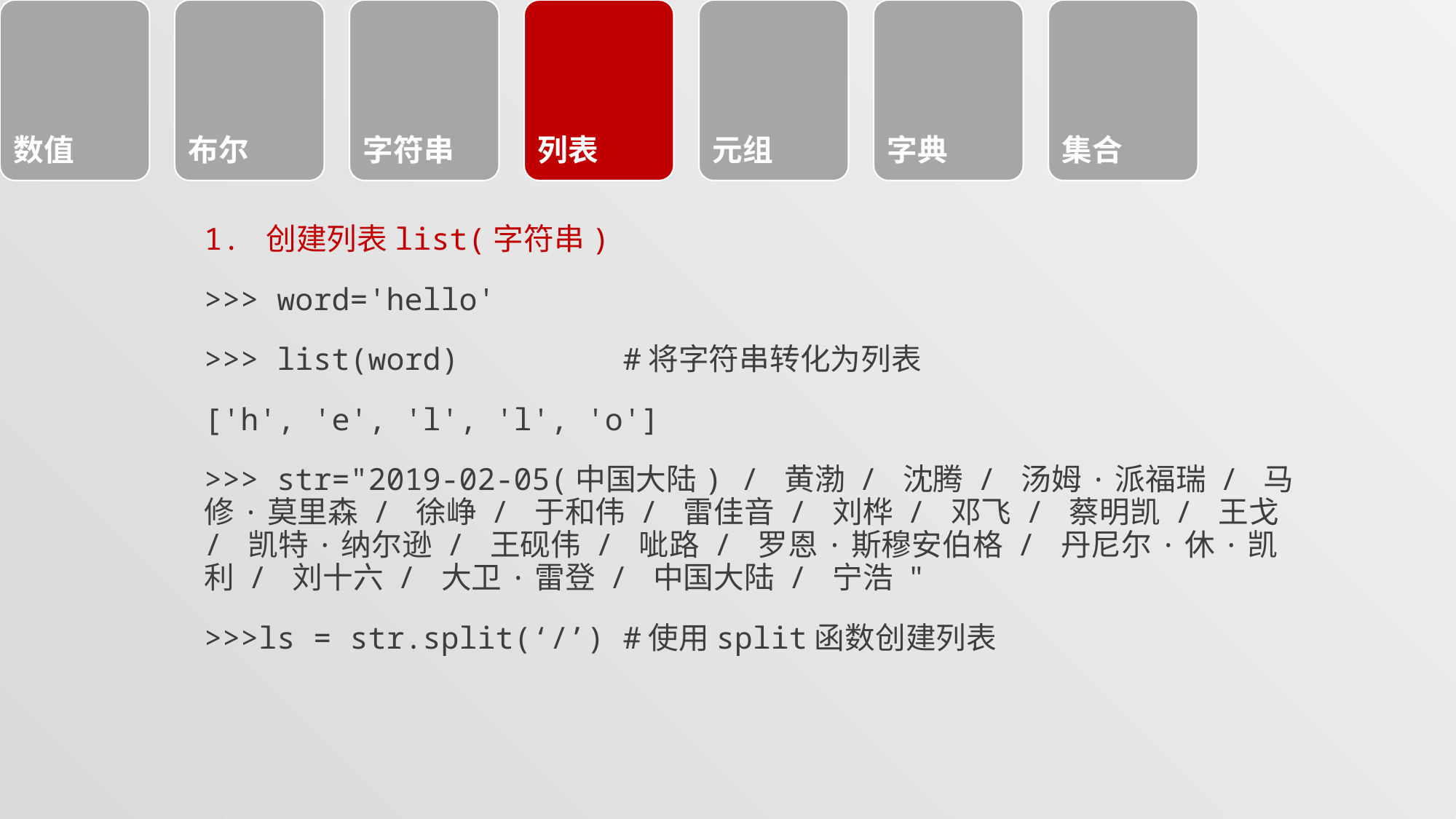

#
1. 创建列表list(字符串)
>>> word='hello'
>>> list(word)         #将字符串转化为列表
['h', 'e', 'l', 'l', 'o']
>>> str="2019-02-05(中国大陆) / 黄渤 / 沈腾 / 汤姆·派福瑞 / 马修·莫里森 / 徐峥 / 于和伟 / 雷佳音 / 刘桦 / 邓飞 / 蔡明凯 / 王戈 / 凯特·纳尔逊 / 王砚伟 / 呲路 / 罗恩·斯穆安伯格 / 丹尼尔·休·凯利 / 刘十六 / 大卫·雷登 / 中国大陆 / 宁浩 "
>>>ls = str.split(‘/’) #使用split函数创建列表